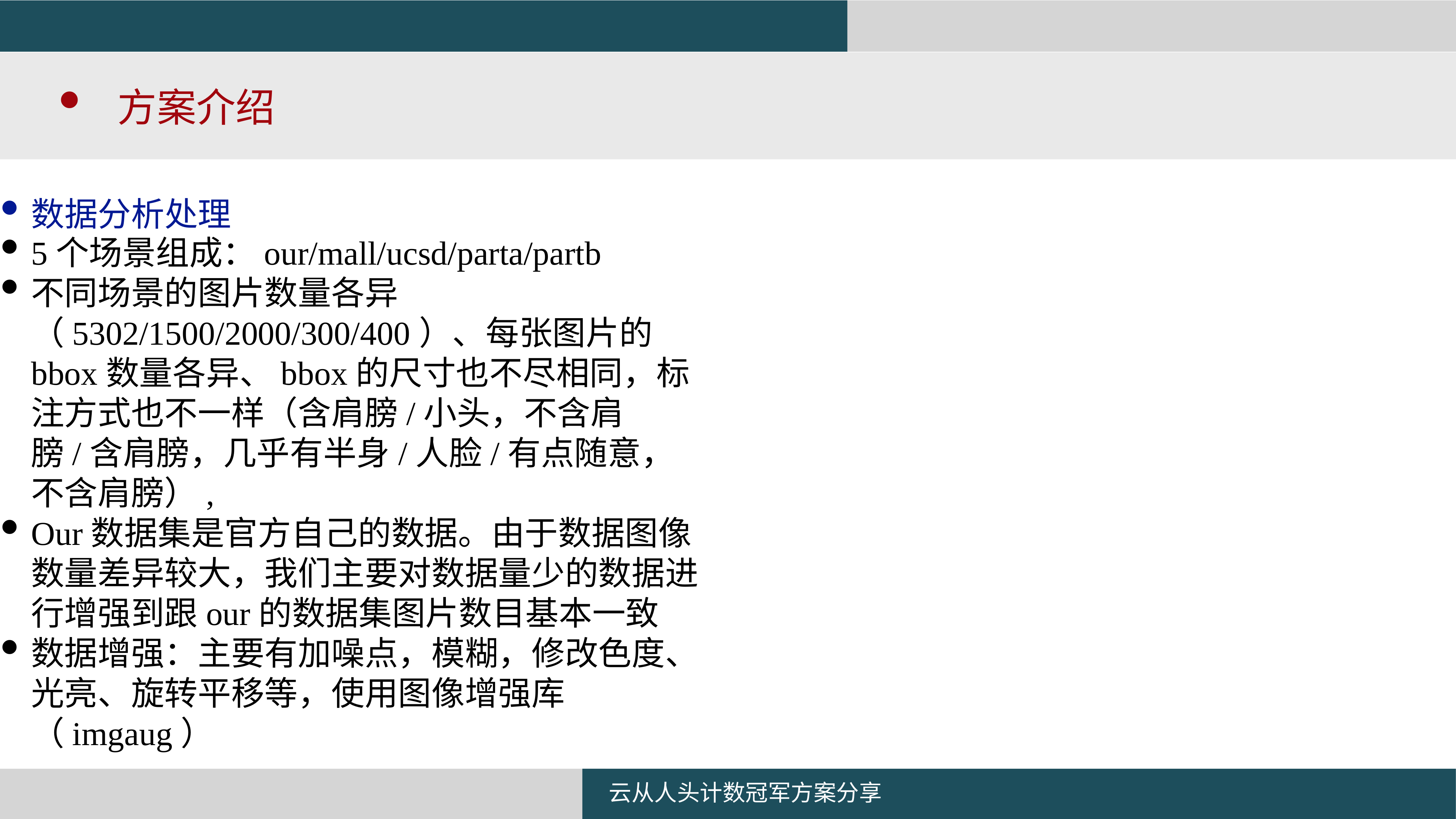

方案介绍

数据分析处理

5个场景组成：our/mall/ucsd/parta/partb
不同场景的图片数量各异（5302/1500/2000/300/400）、每张图片的bbox数量各异、bbox的尺寸也不尽相同，标注方式也不一样（含肩膀/小头，不含肩膀/含肩膀，几乎有半身/人脸/有点随意，不含肩膀）,
Our数据集是官方自己的数据。由于数据图像数量差异较大，我们主要对数据量少的数据进行增强到跟our的数据集图片数目基本一致
数据增强：主要有加噪点，模糊，修改色度、光亮、旋转平移等，使用图像增强库（imgaug）

云从人头计数冠军方案分享